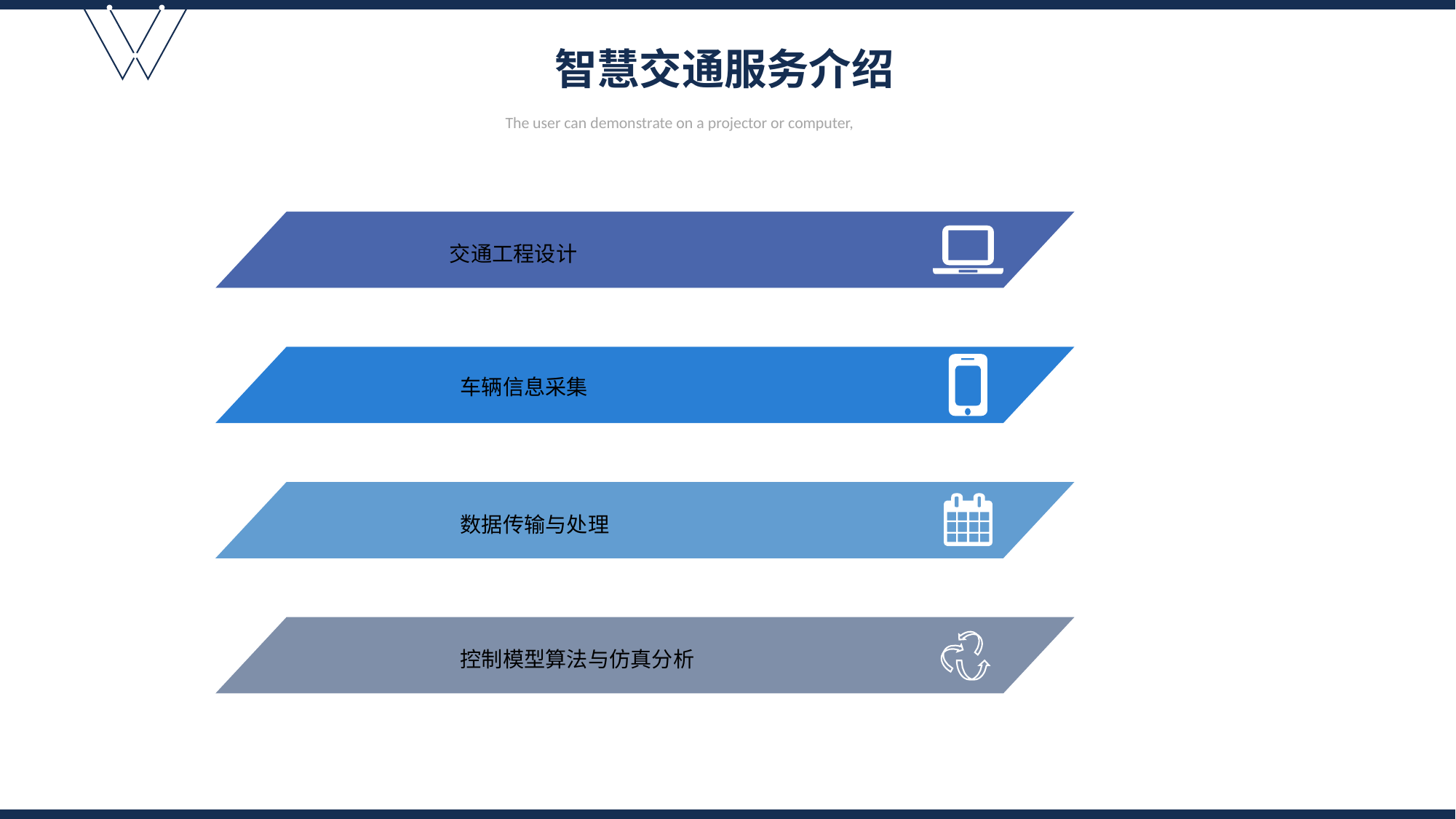

智慧交通服务介绍
The user can demonstrate on a projector or computer,

交通工程设计

车辆信息采集

数据传输与处理

控制模型算法与仿真分析